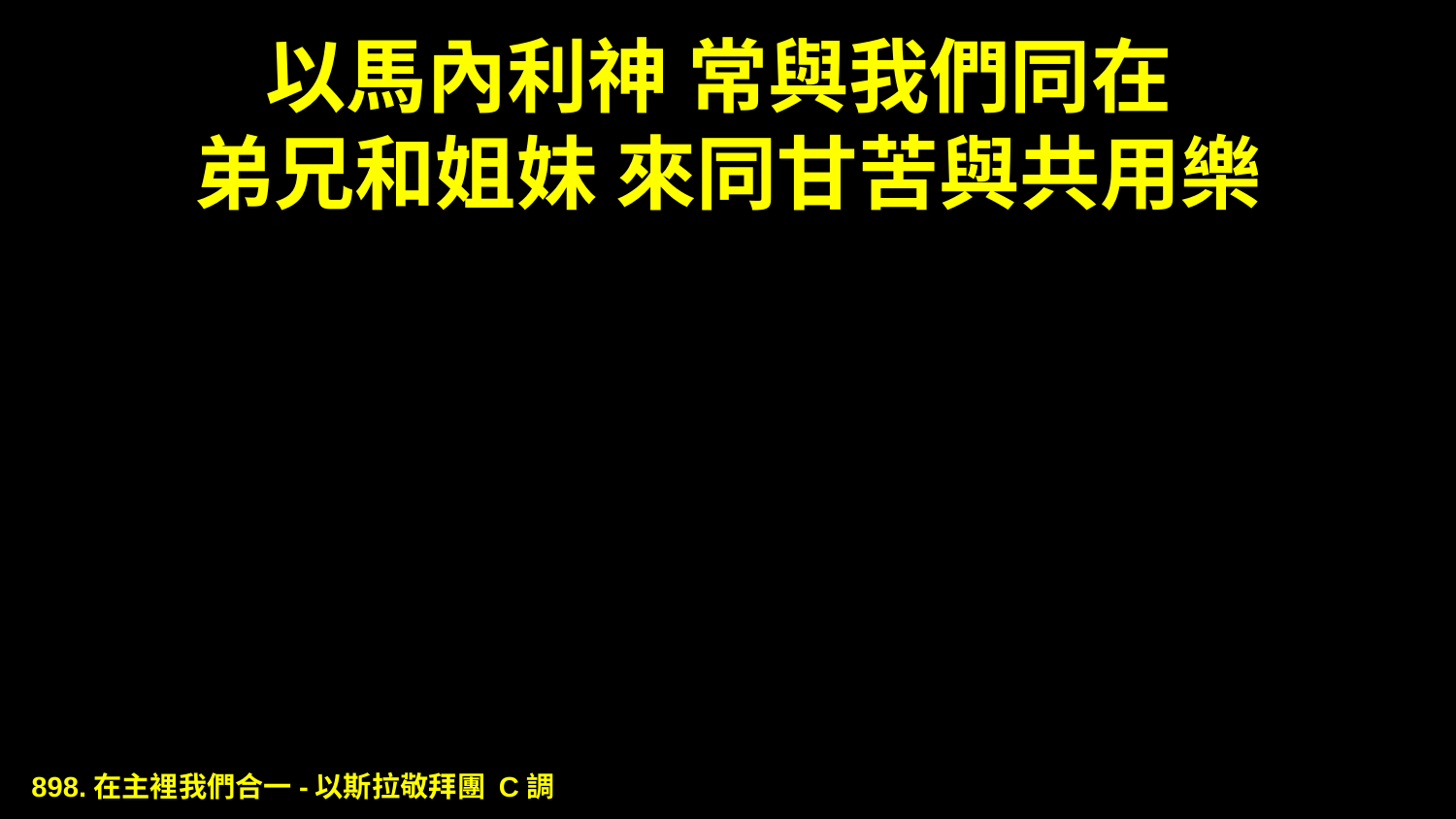

# 以馬內利神 常與我們同在 弟兄和姐妹 來同甘苦與共用樂
898.在主裡我們合一-以斯拉敬拜團 C調